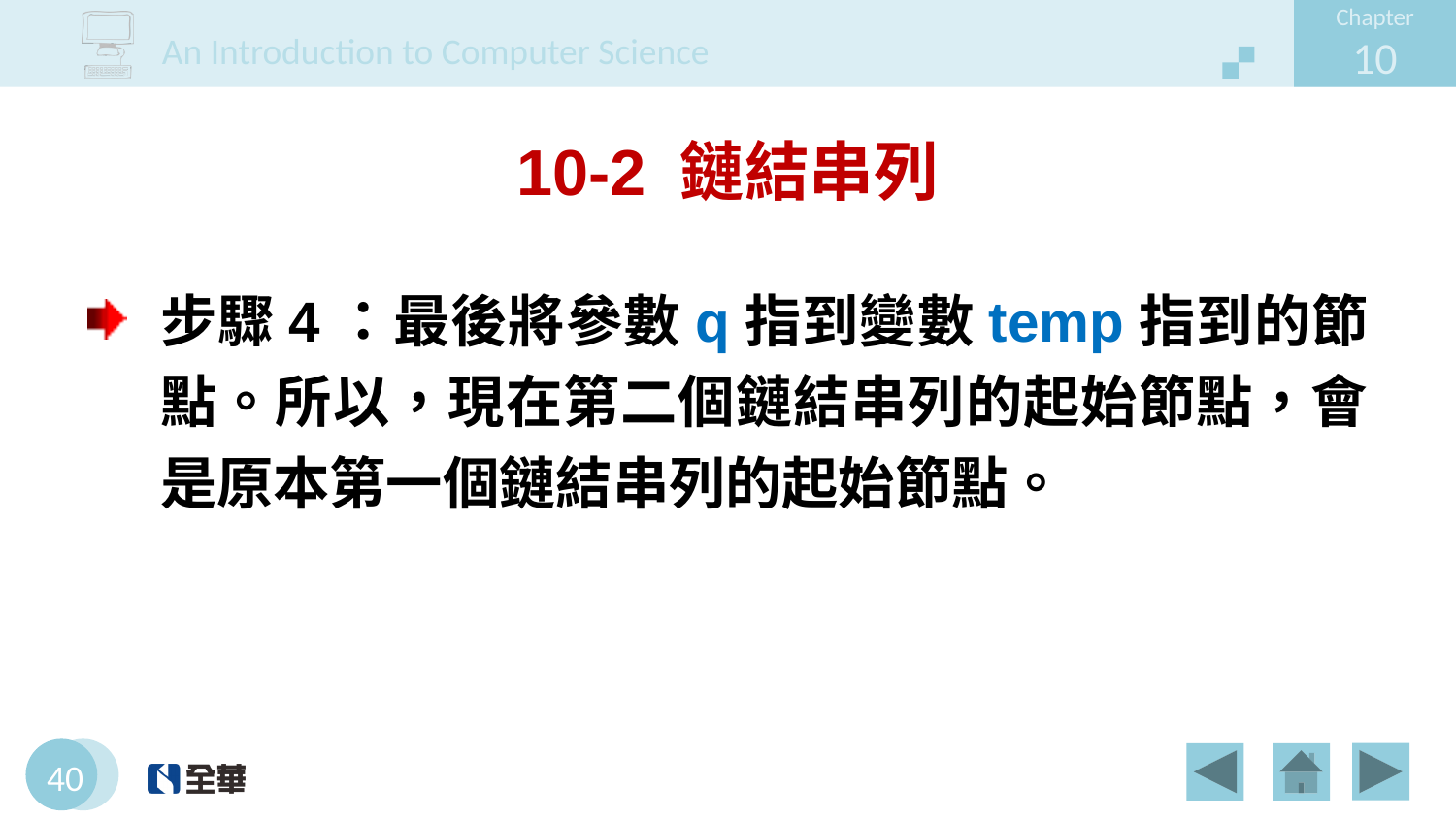

# 10-2 鏈結串列
步驟4：最後將參數q指到變數temp指到的節點。所以，現在第二個鏈結串列的起始節點，會是原本第一個鏈結串列的起始節點。